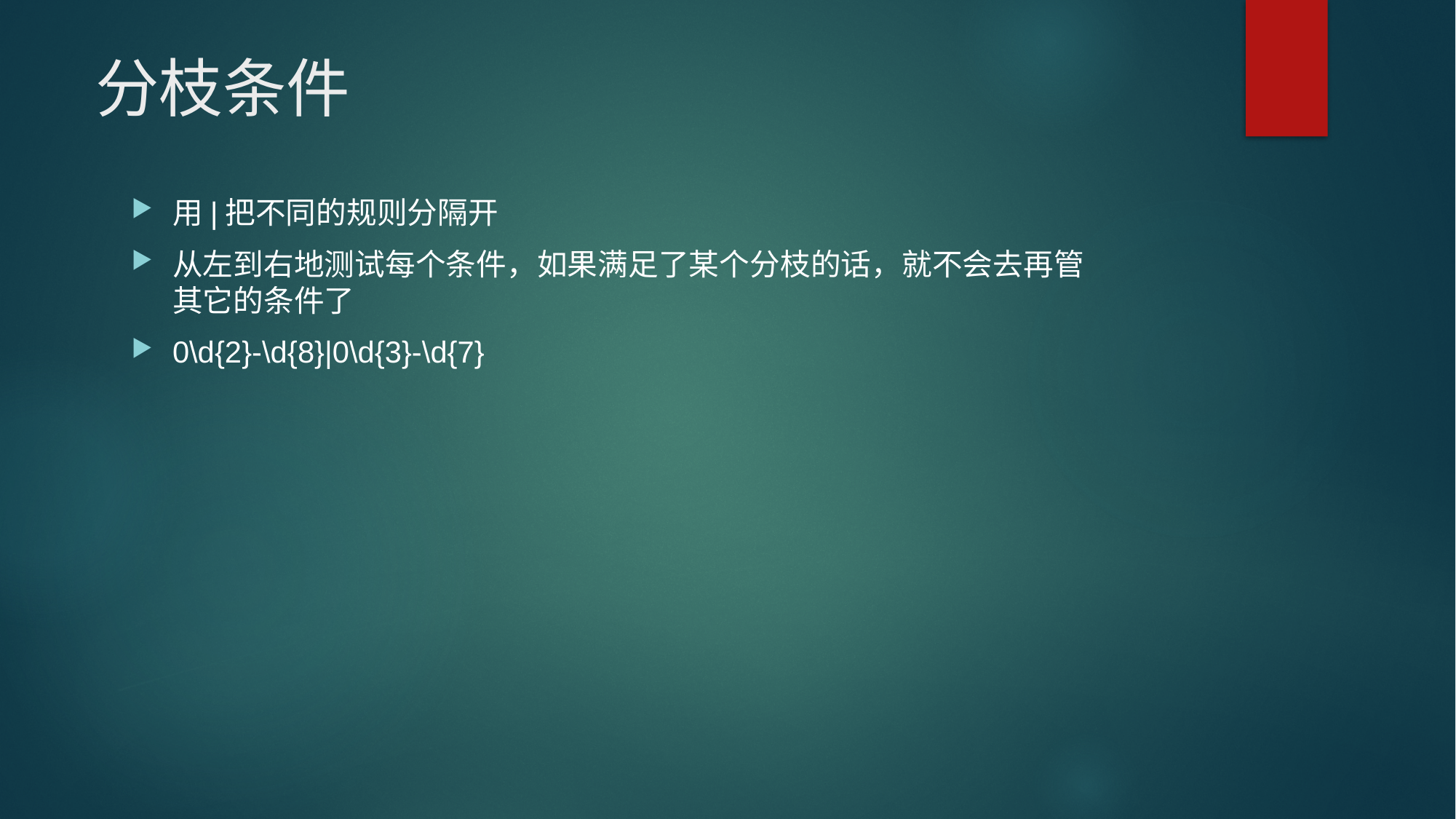

# 分枝条件
用|把不同的规则分隔开
从左到右地测试每个条件，如果满足了某个分枝的话，就不会去再管其它的条件了
0\d{2}-\d{8}|0\d{3}-\d{7}